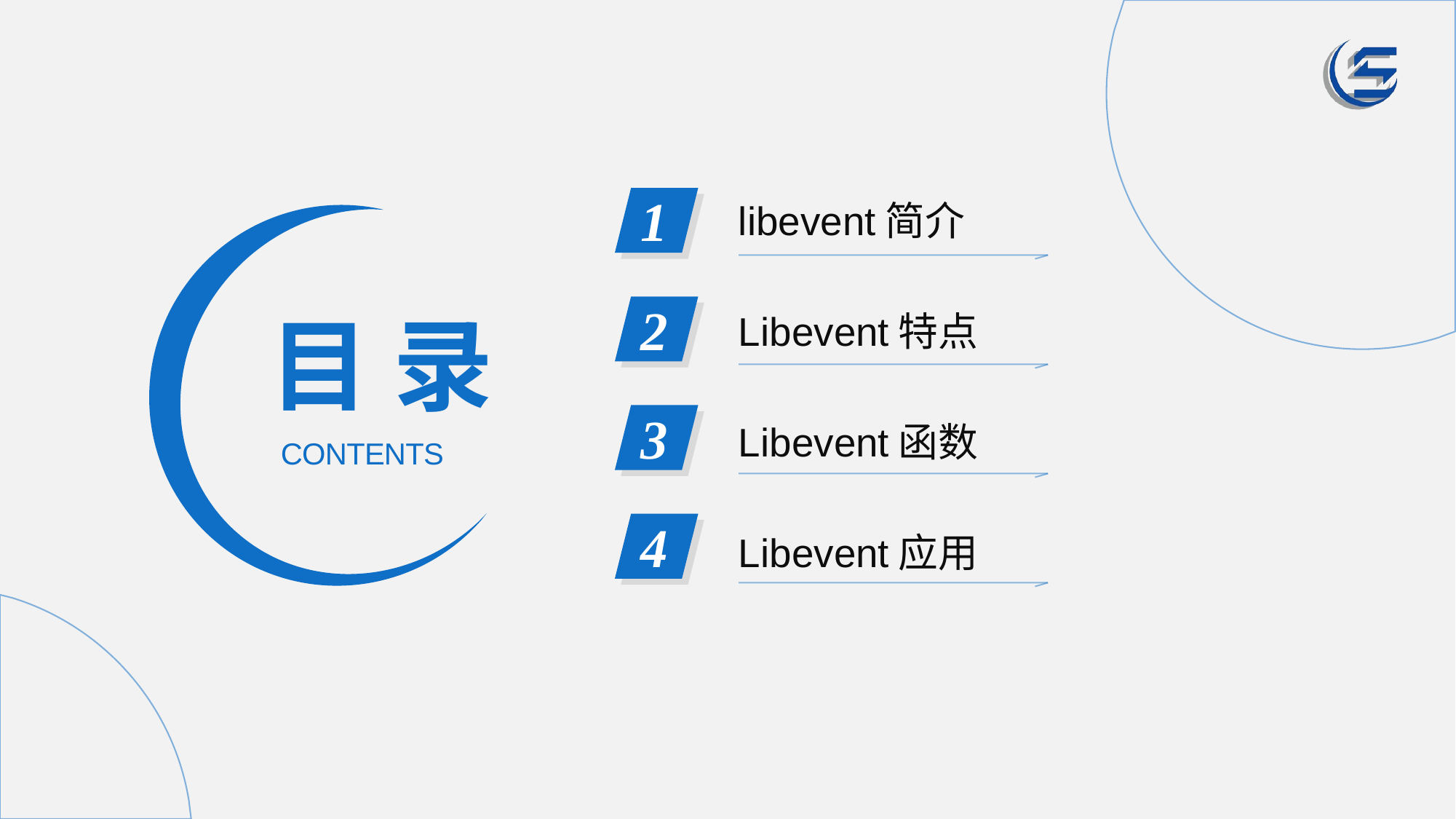

1

libevent简介
2

Libevent特点
3

Libevent函数
4

Libevent应用